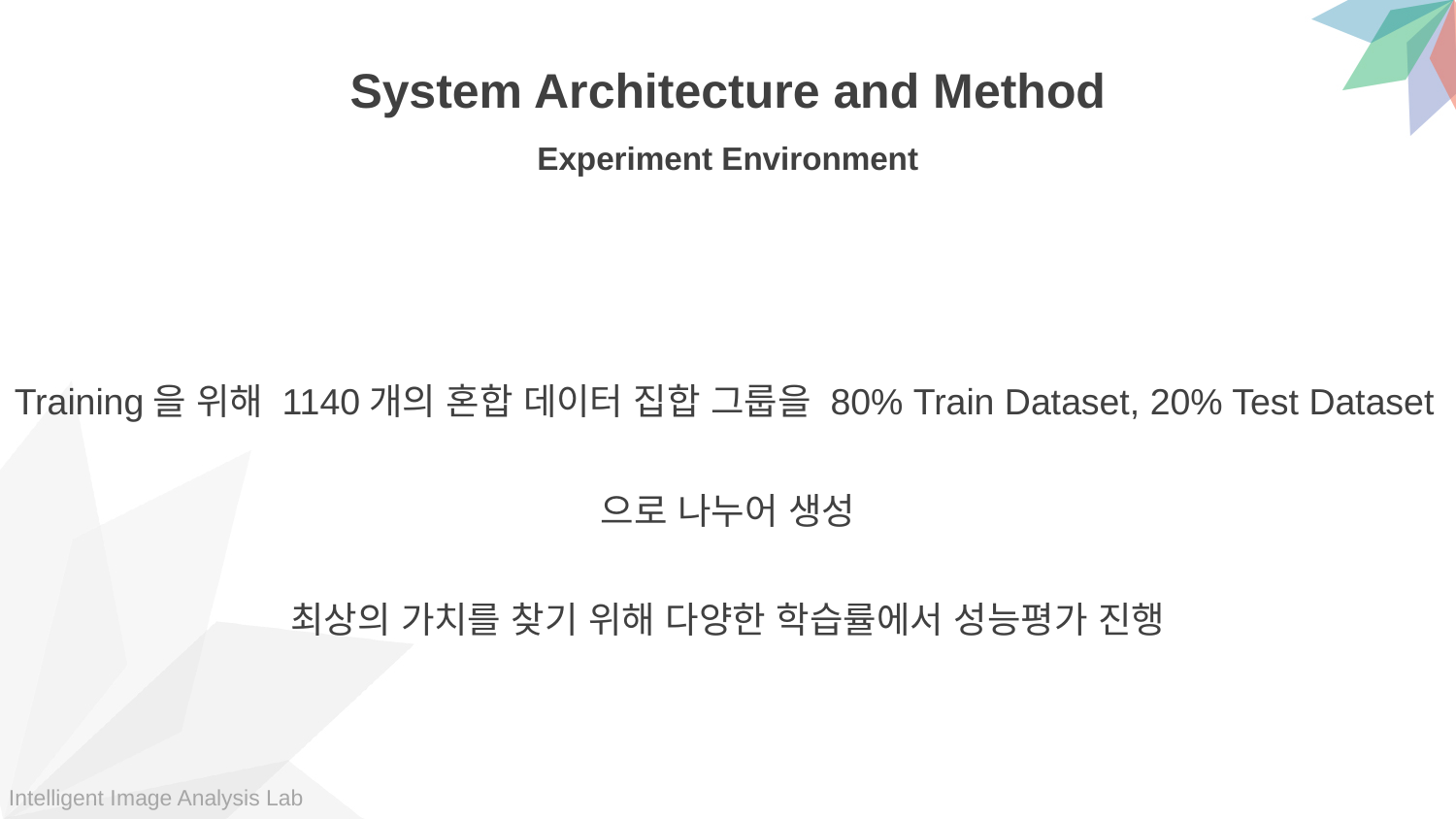

System Architecture and Method
Experiment Environment
Training을 위해 1140개의 혼합 데이터 집합 그룹을 80% Train Dataset, 20% Test Dataset으로 나누어 생성
최상의 가치를 찾기 위해 다양한 학습률에서 성능평가 진행